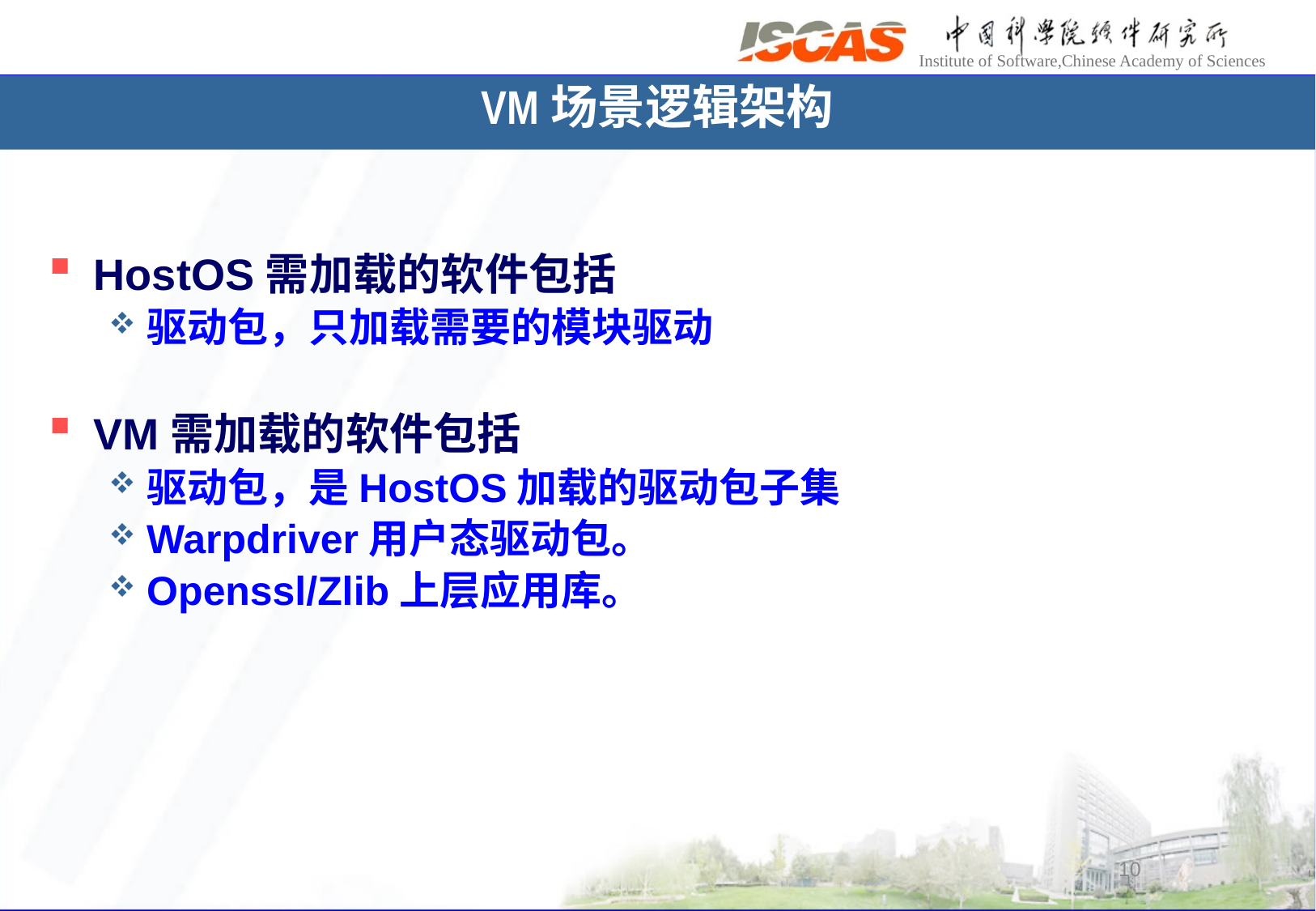

VM场景逻辑架构
HostOS需加载的软件包括
驱动包，只加载需要的模块驱动

VM需加载的软件包括
驱动包，是HostOS加载的驱动包子集
Warpdriver用户态驱动包。
Openssl/Zlib上层应用库。

10